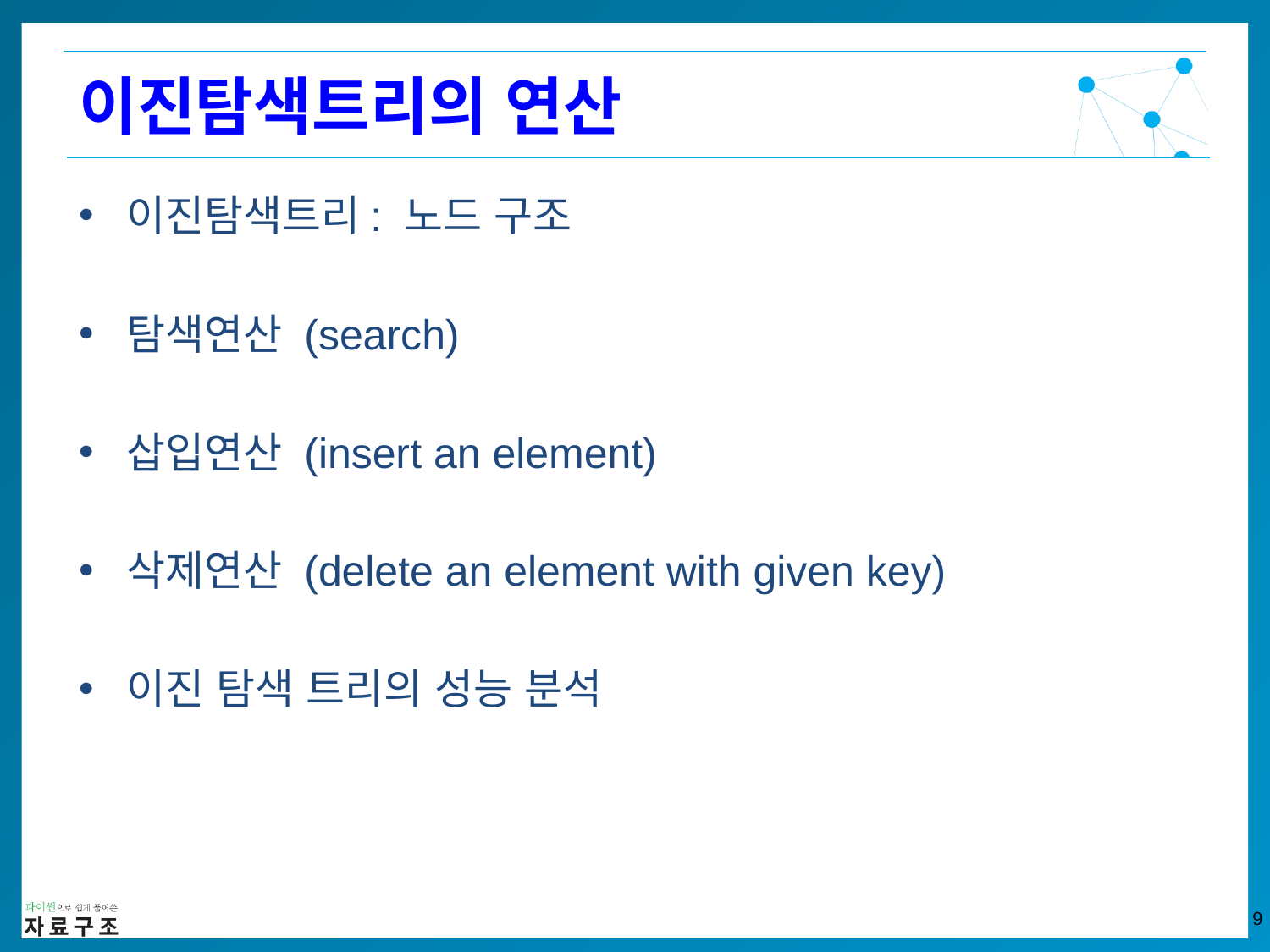

이진탐색트리의 연산
이진탐색트리: 노드 구조

탐색연산 (search)

삽입연산 (insert an element)

삭제연산 (delete an element with given key)

이진 탐색 트리의 성능 분석